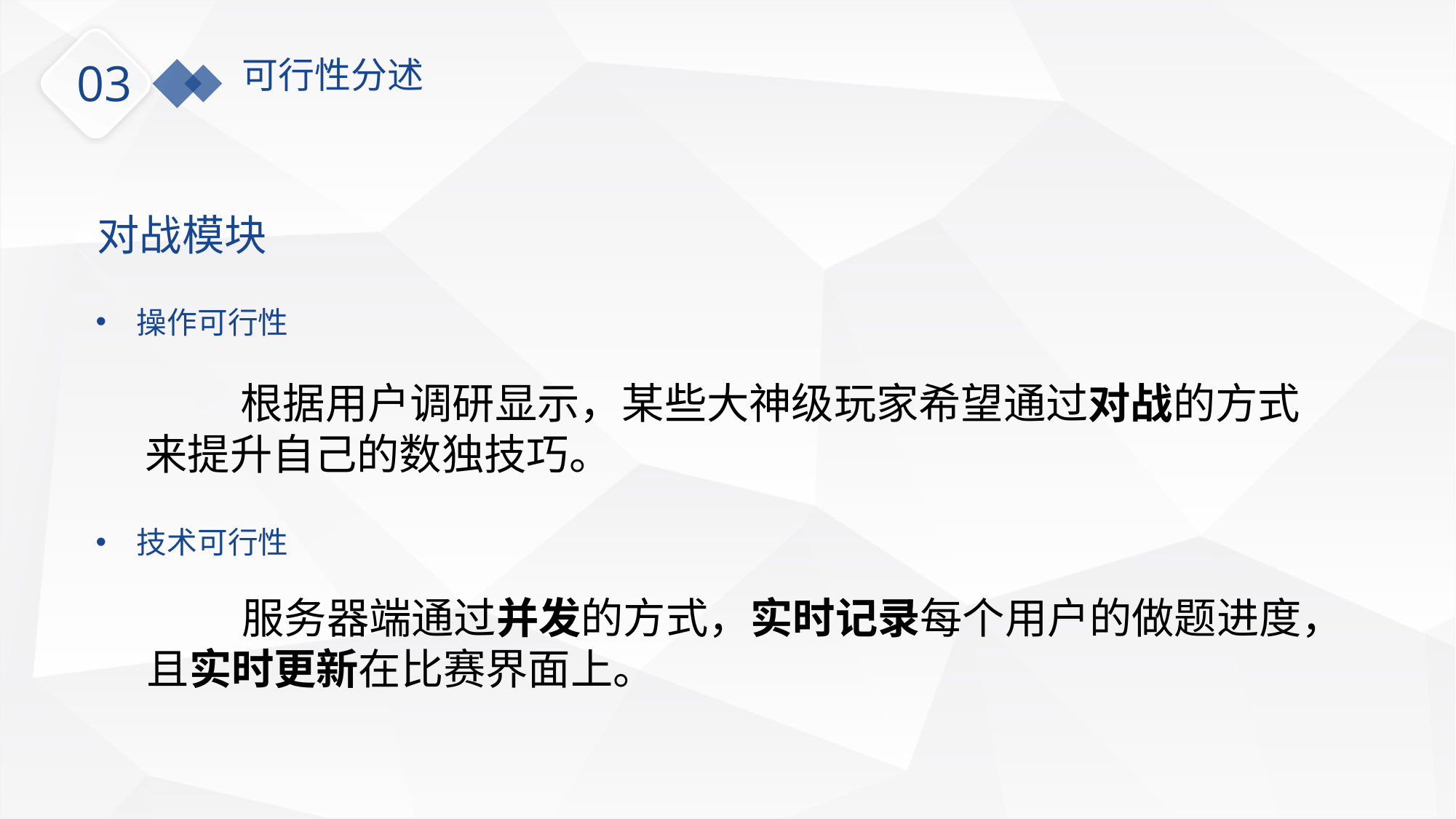

可行性分述

03

对战模块
操作可行性
         根据用户调研显示，某些大神级玩家希望通过对战的方式来提升自己的数独技巧。
技术可行性
         服务器端通过并发的方式，实时记录每个用户的做题进度，且实时更新在比赛界面上。